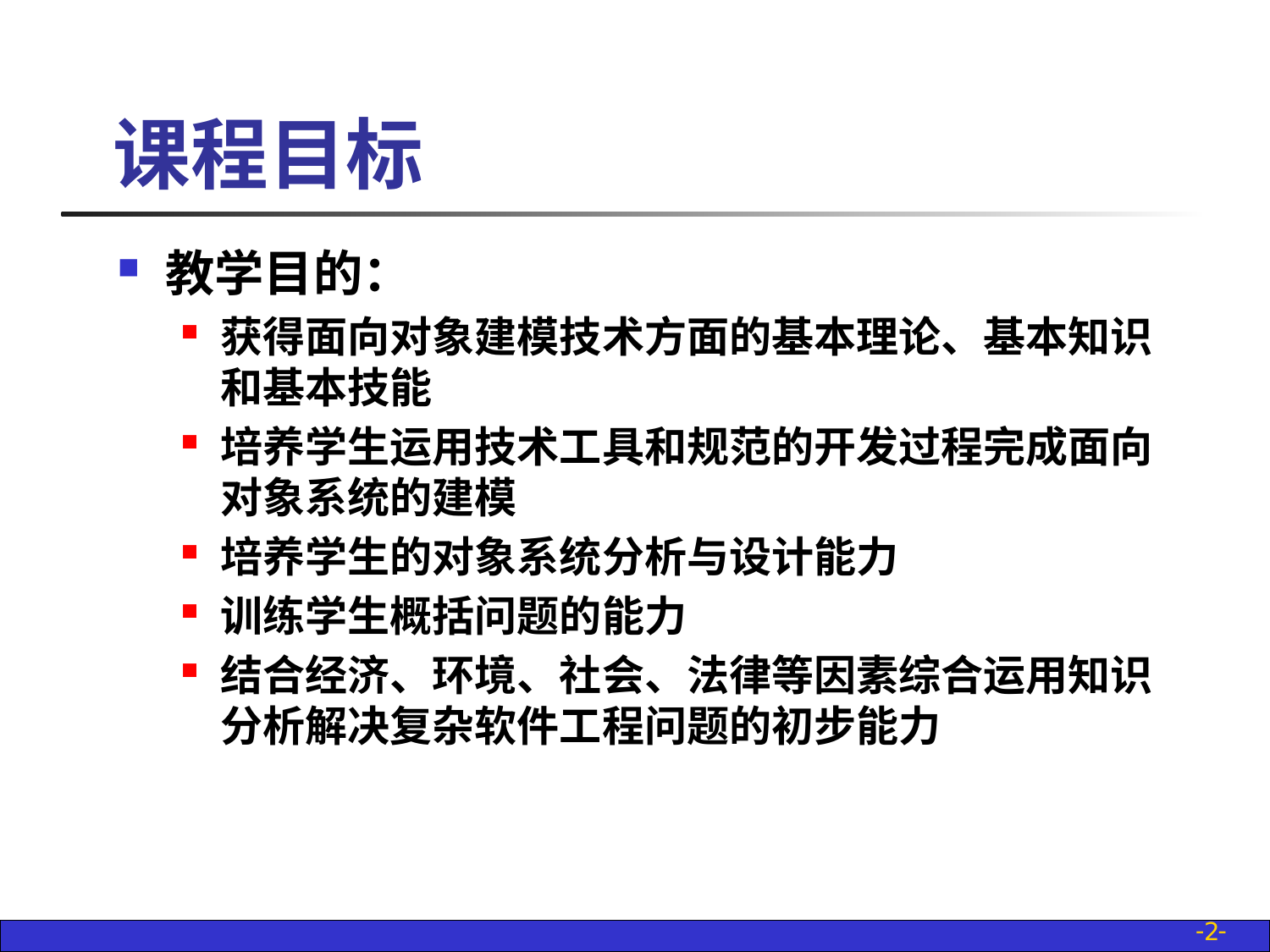

# 课程目标
教学目的：
获得面向对象建模技术方面的基本理论、基本知识和基本技能
培养学生运用技术工具和规范的开发过程完成面向对象系统的建模
培养学生的对象系统分析与设计能力
训练学生概括问题的能力
结合经济、环境、社会、法律等因素综合运用知识分析解决复杂软件工程问题的初步能力
-2-